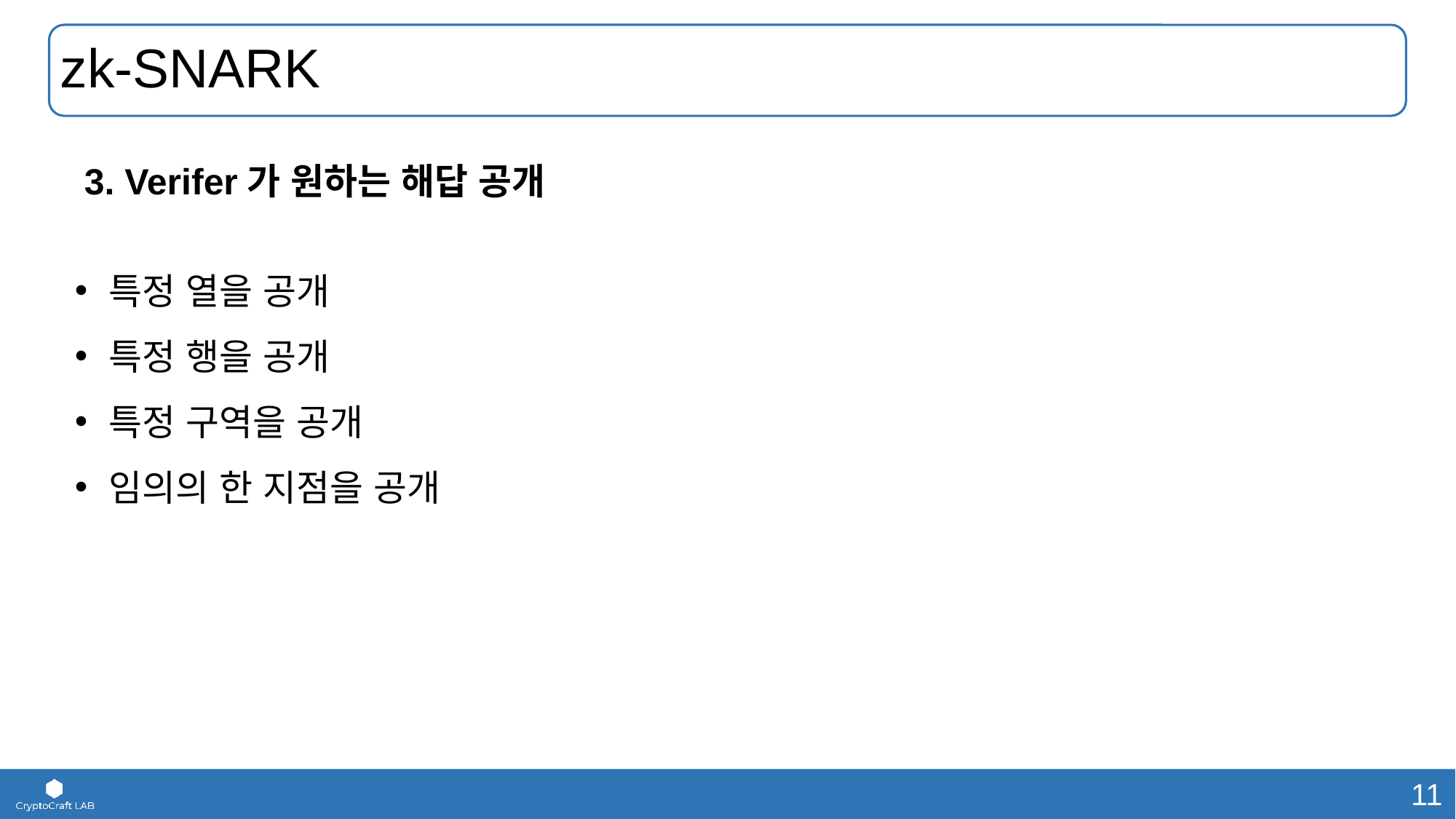

# zk-SNARK
3. Verifer가 원하는 해답 공개
특정 열을 공개
특정 행을 공개
특정 구역을 공개
임의의 한 지점을 공개